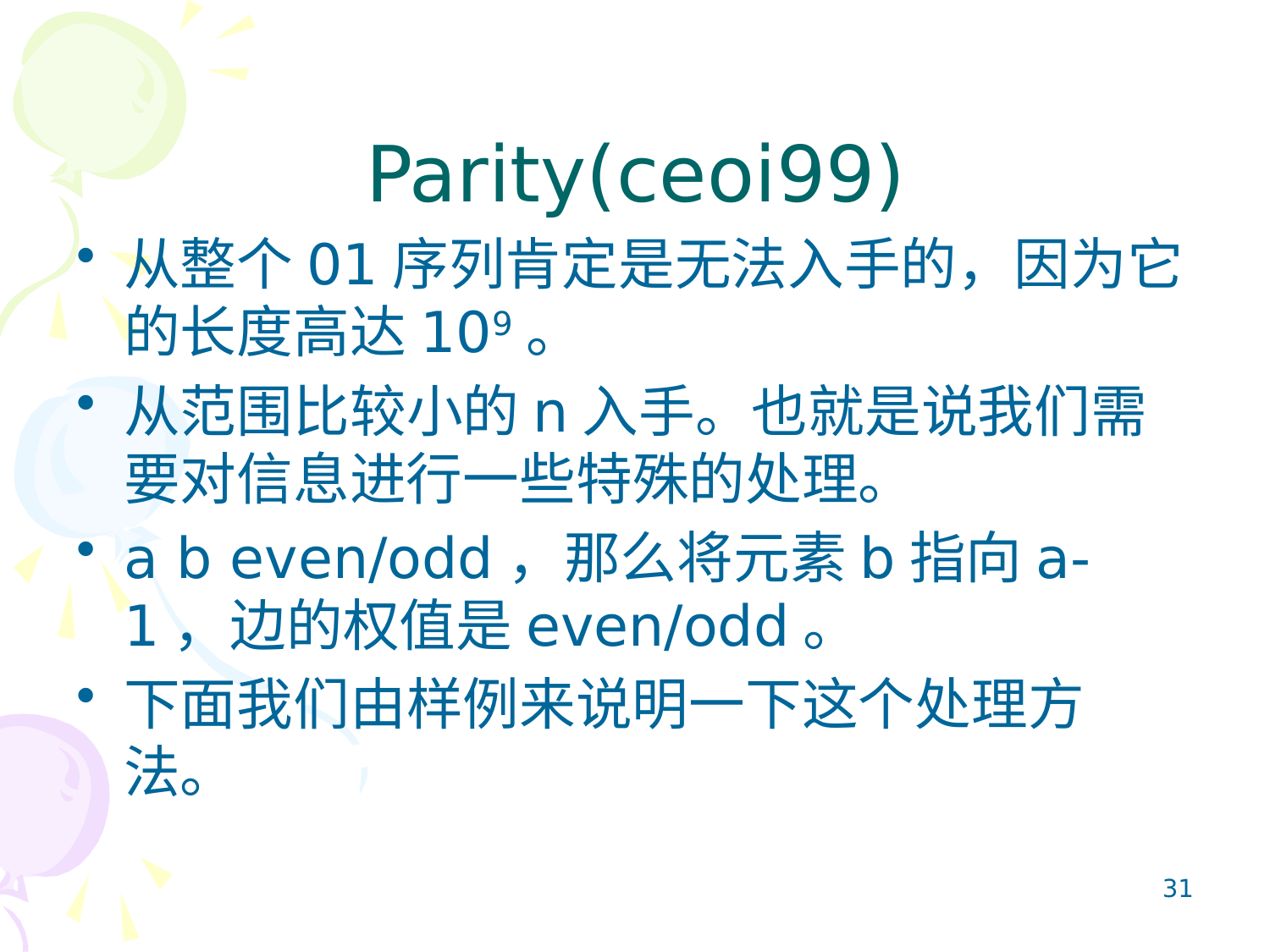

# Parity(ceoi99)
从整个01序列肯定是无法入手的，因为它的长度高达109。
从范围比较小的n入手。也就是说我们需要对信息进行一些特殊的处理。
a b even/odd，那么将元素b指向a-1，边的权值是even/odd。
下面我们由样例来说明一下这个处理方法。
31